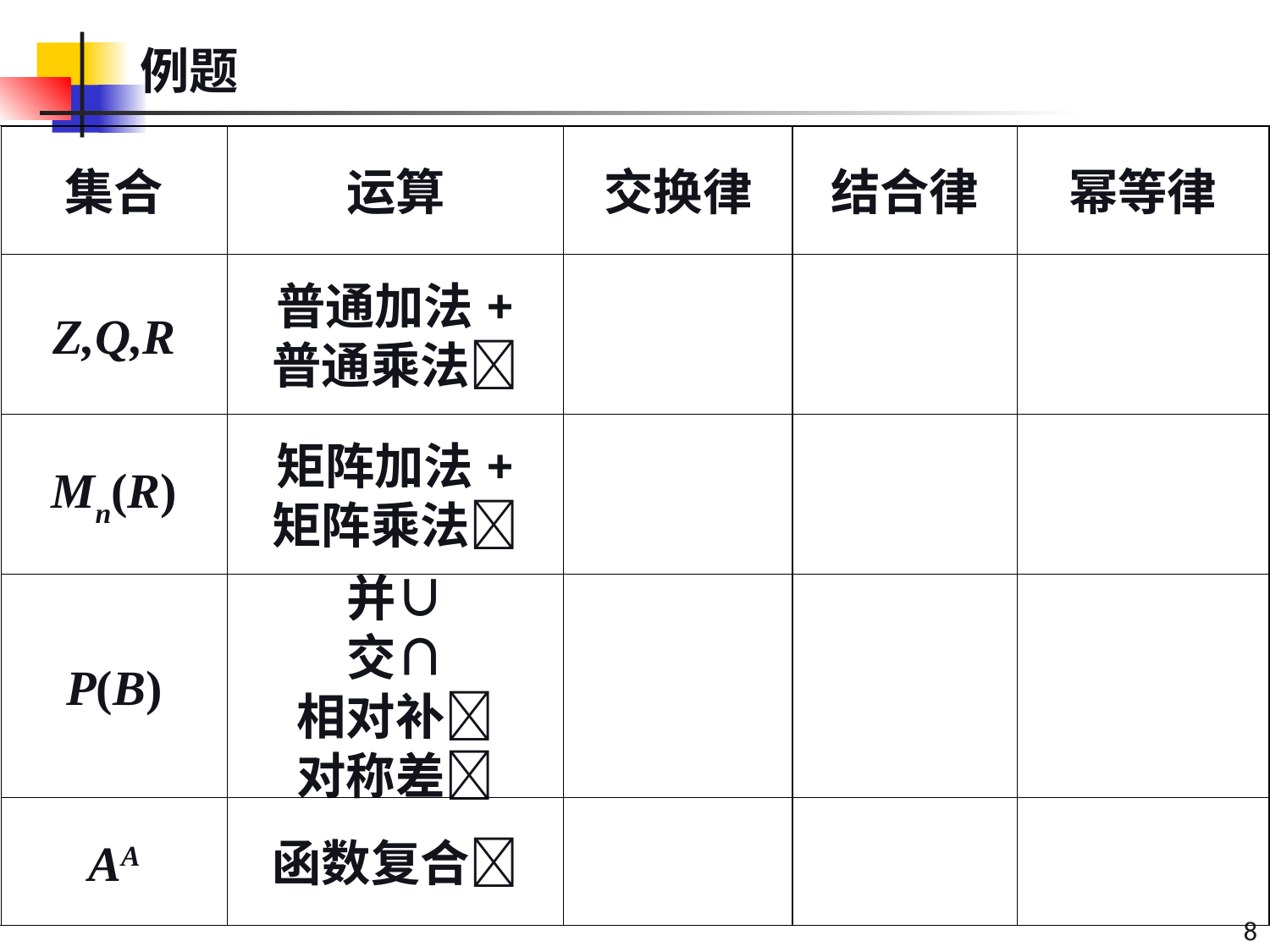

# 例题

集合

运算

交换律

结合律

幂等律

Z,Q,R

普通加法+
普通乘法×

Mn(R)

矩阵加法+
矩阵乘法×

P(B)

并∪
交∩
相对补−
对称差⊕

AA

函数复合°

8